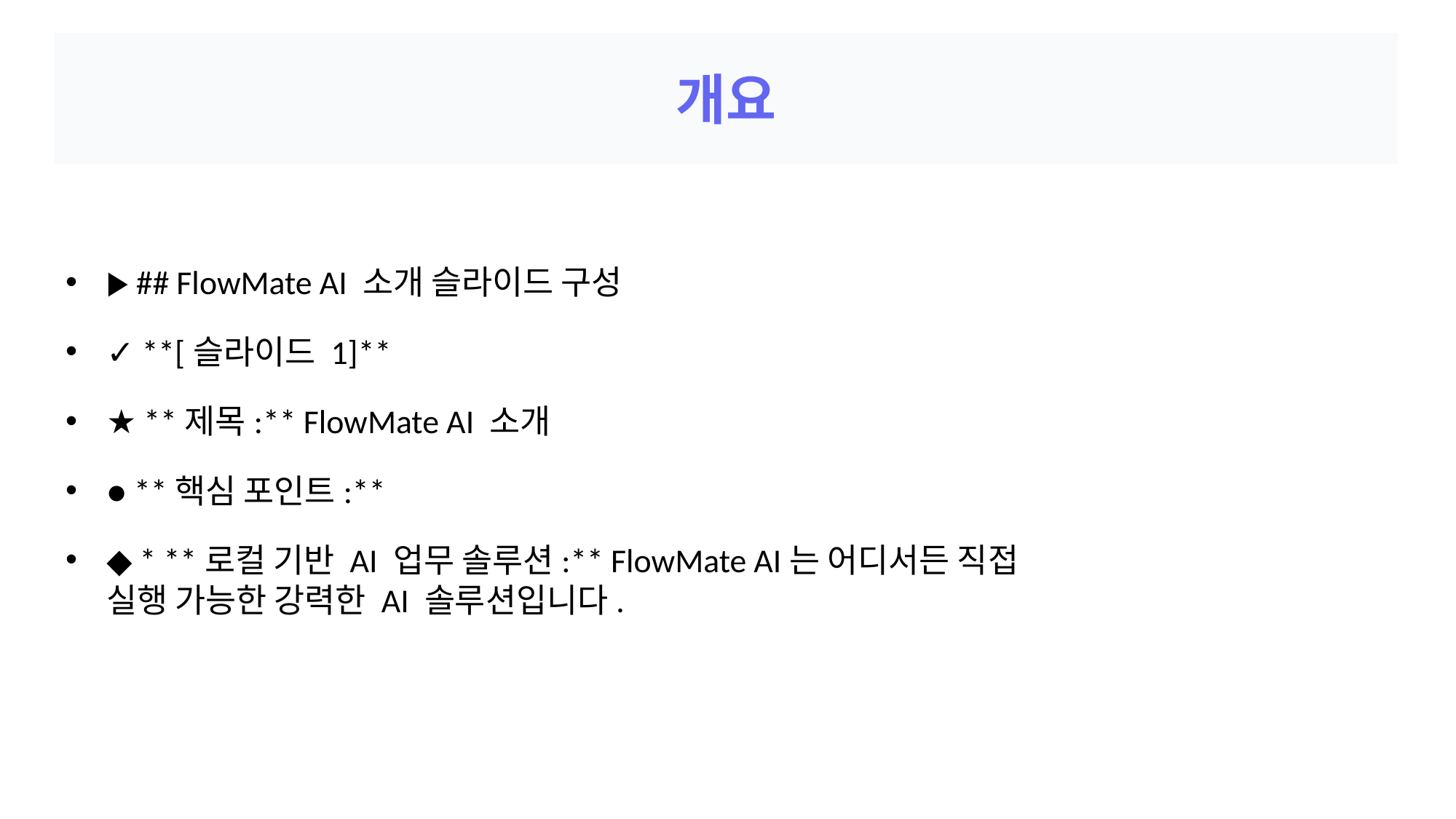

# 개요

▶ ## FlowMate AI 소개 슬라이드 구성
✓ **[슬라이드 1]**
★ **제목:** FlowMate AI 소개
● **핵심 포인트:**
◆ * **로컬 기반 AI 업무 솔루션:** FlowMate AI는 어디서든 직접 실행 가능한 강력한 AI 솔루션입니다.